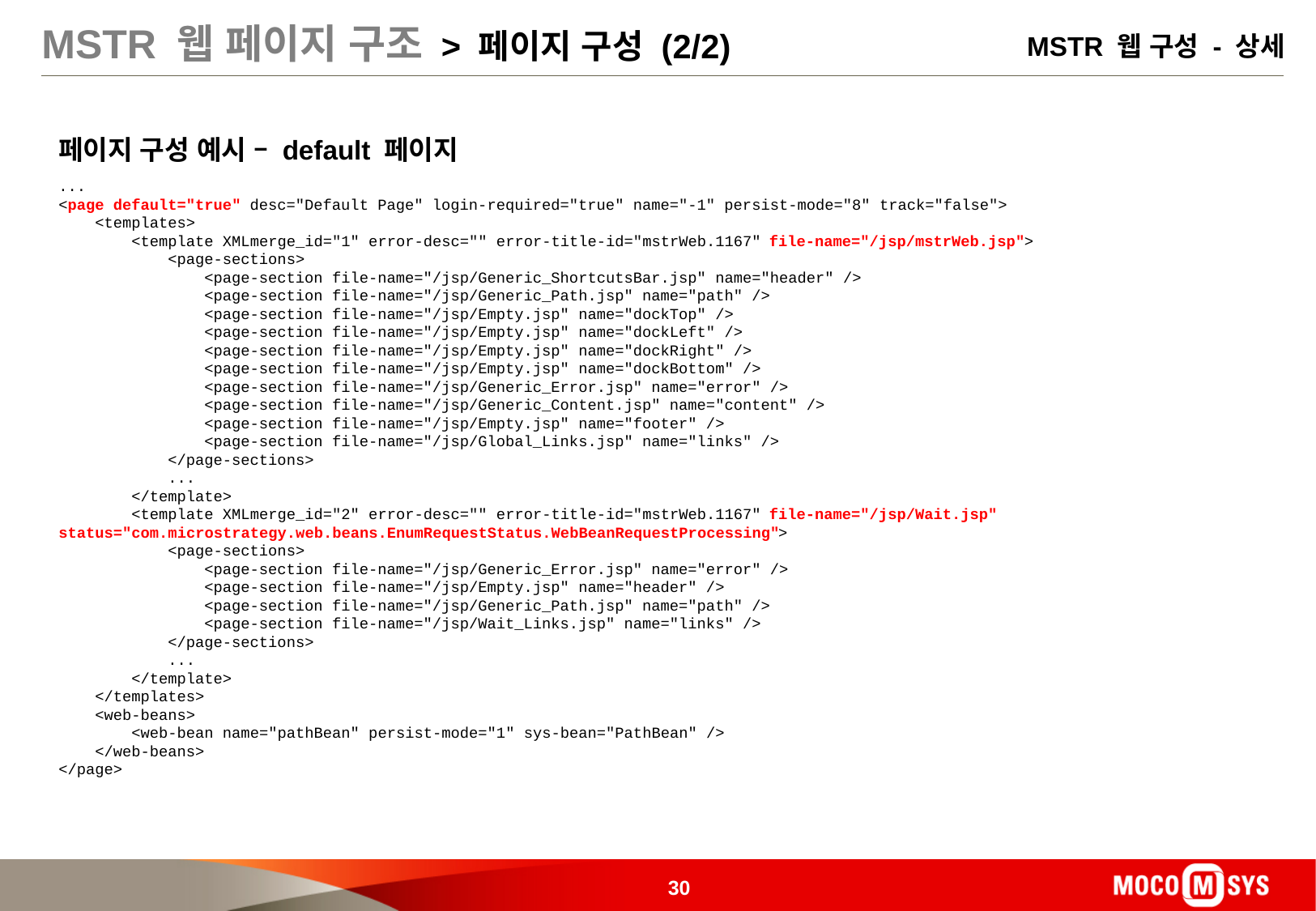

# MSTR 웹 페이지 구조 > 페이지 구성 (2/2)
MSTR 웹 구성 - 상세
페이지 구성 예시 – default 페이지
...
<page default="true" desc="Default Page" login-required="true" name="-1" persist-mode="8" track="false">
    <templates>
        <template XMLmerge_id="1" error-desc="" error-title-id="mstrWeb.1167" file-name="/jsp/mstrWeb.jsp">
            <page-sections>
                <page-section file-name="/jsp/Generic_ShortcutsBar.jsp" name="header" />
                <page-section file-name="/jsp/Generic_Path.jsp" name="path" />
                <page-section file-name="/jsp/Empty.jsp" name="dockTop" />
                <page-section file-name="/jsp/Empty.jsp" name="dockLeft" />
                <page-section file-name="/jsp/Empty.jsp" name="dockRight" />
                <page-section file-name="/jsp/Empty.jsp" name="dockBottom" />
                <page-section file-name="/jsp/Generic_Error.jsp" name="error" />
                <page-section file-name="/jsp/Generic_Content.jsp" name="content" />
                <page-section file-name="/jsp/Empty.jsp" name="footer" />
                <page-section file-name="/jsp/Global_Links.jsp" name="links" />
            </page-sections>
            ...
        </template>
        <template XMLmerge_id="2" error-desc="" error-title-id="mstrWeb.1167" file-name="/jsp/Wait.jsp" status="com.microstrategy.web.beans.EnumRequestStatus.WebBeanRequestProcessing">
            <page-sections>
                <page-section file-name="/jsp/Generic_Error.jsp" name="error" />
                <page-section file-name="/jsp/Empty.jsp" name="header" />
                <page-section file-name="/jsp/Generic_Path.jsp" name="path" />
                <page-section file-name="/jsp/Wait_Links.jsp" name="links" />
            </page-sections>
            ...
        </template>
    </templates>
    <web-beans>
        <web-bean name="pathBean" persist-mode="1" sys-bean="PathBean" />
    </web-beans>
</page>